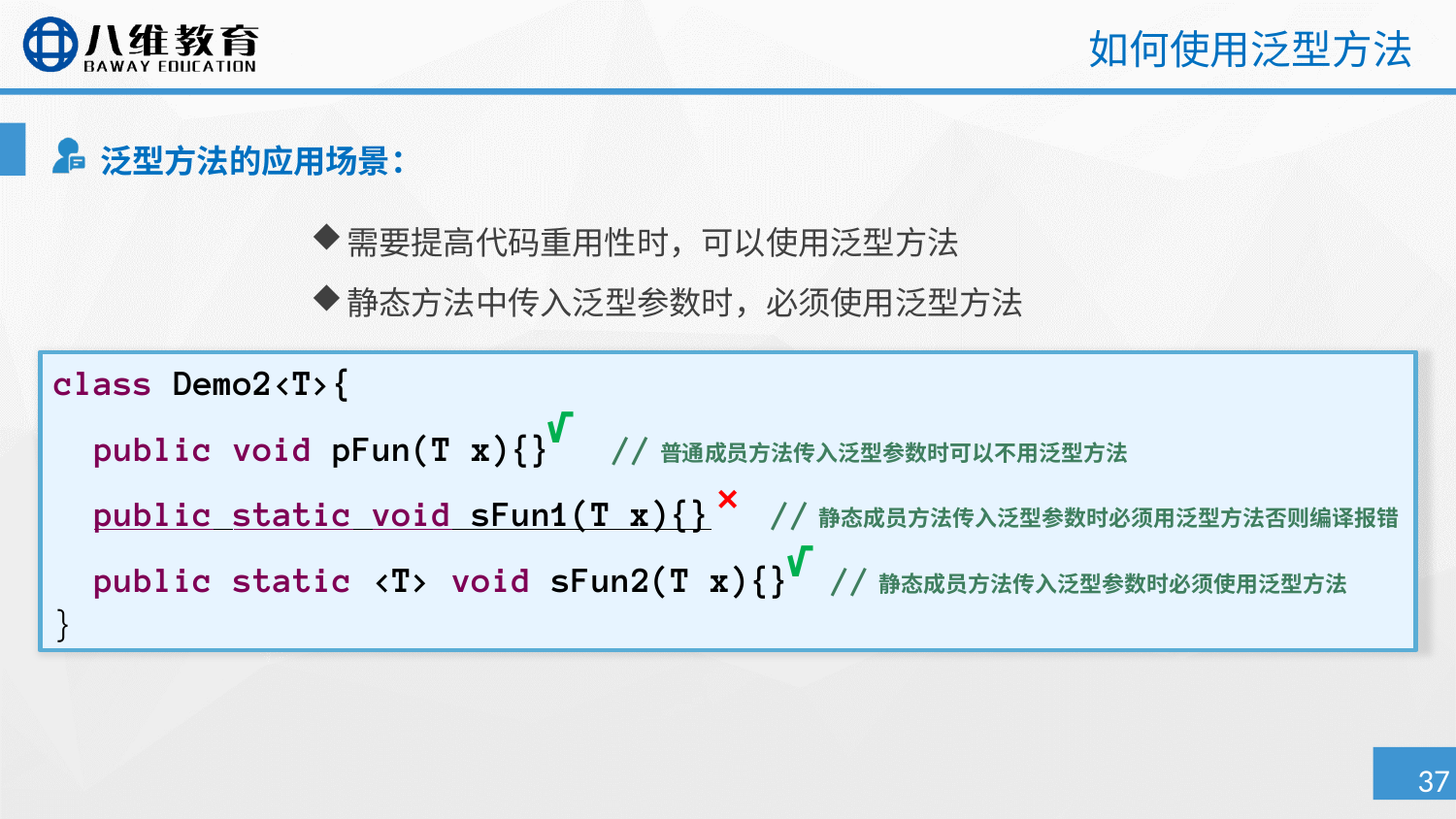

# 如何使用泛型方法
泛型方法的应用场景：
需要提高代码重用性时，可以使用泛型方法
静态方法中传入泛型参数时，必须使用泛型方法

class Demo2<T>{
  public void pFun(T x){}   //普通成员方法传入泛型参数时可以不用泛型方法
  public static void sFun1(T x){}   //静态成员方法传入泛型参数时必须用泛型方法否则编译报错
  public static <T> void sFun2(T x){}  //静态成员方法传入泛型参数时必须使用泛型方法
}
√
×
√